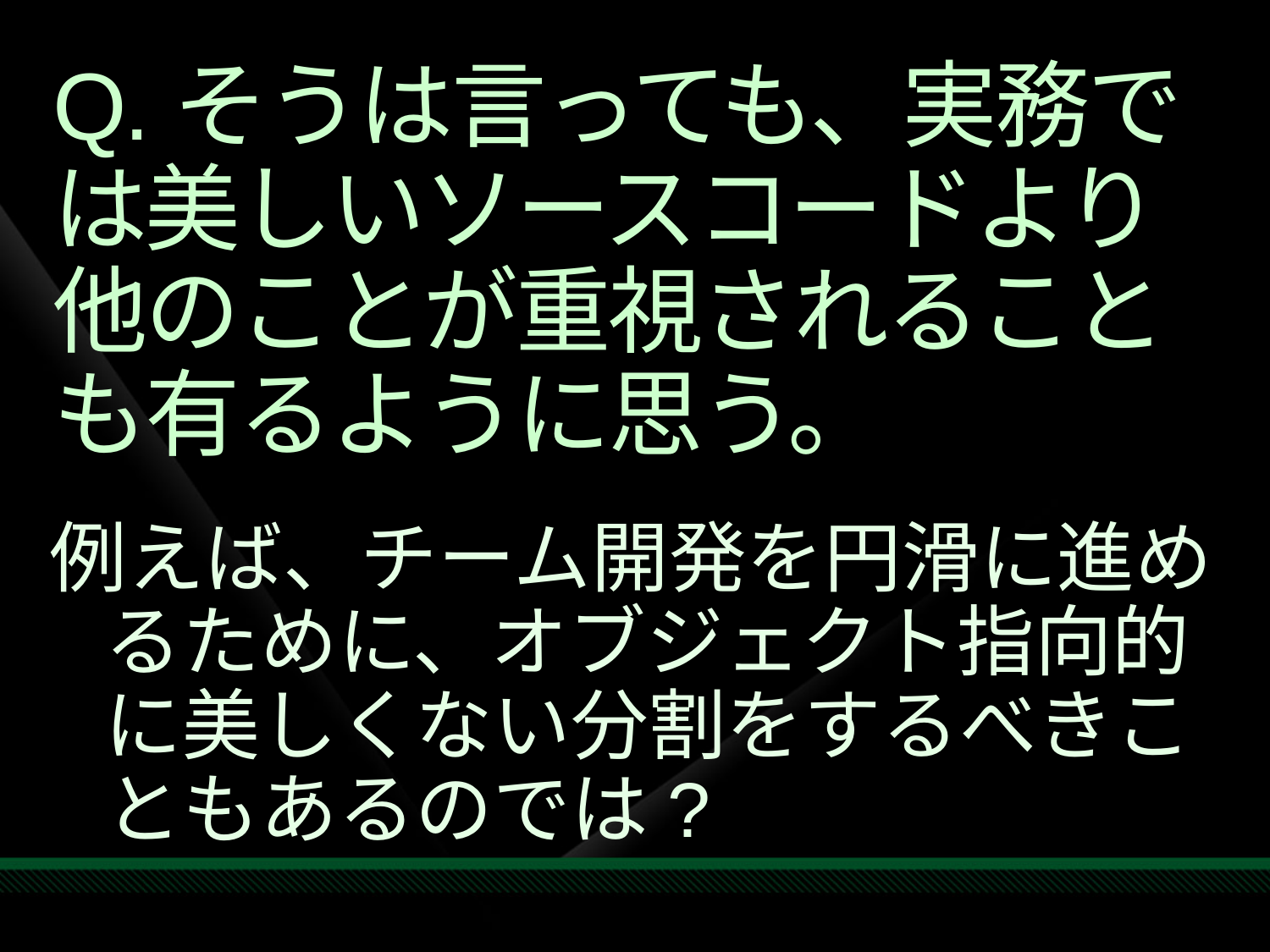

# Q.そうは言っても、実務では美しいソースコードより他のことが重視されることも有るように思う。
例えば、チーム開発を円滑に進めるために、オブジェクト指向的に美しくない分割をするべきこともあるのでは?